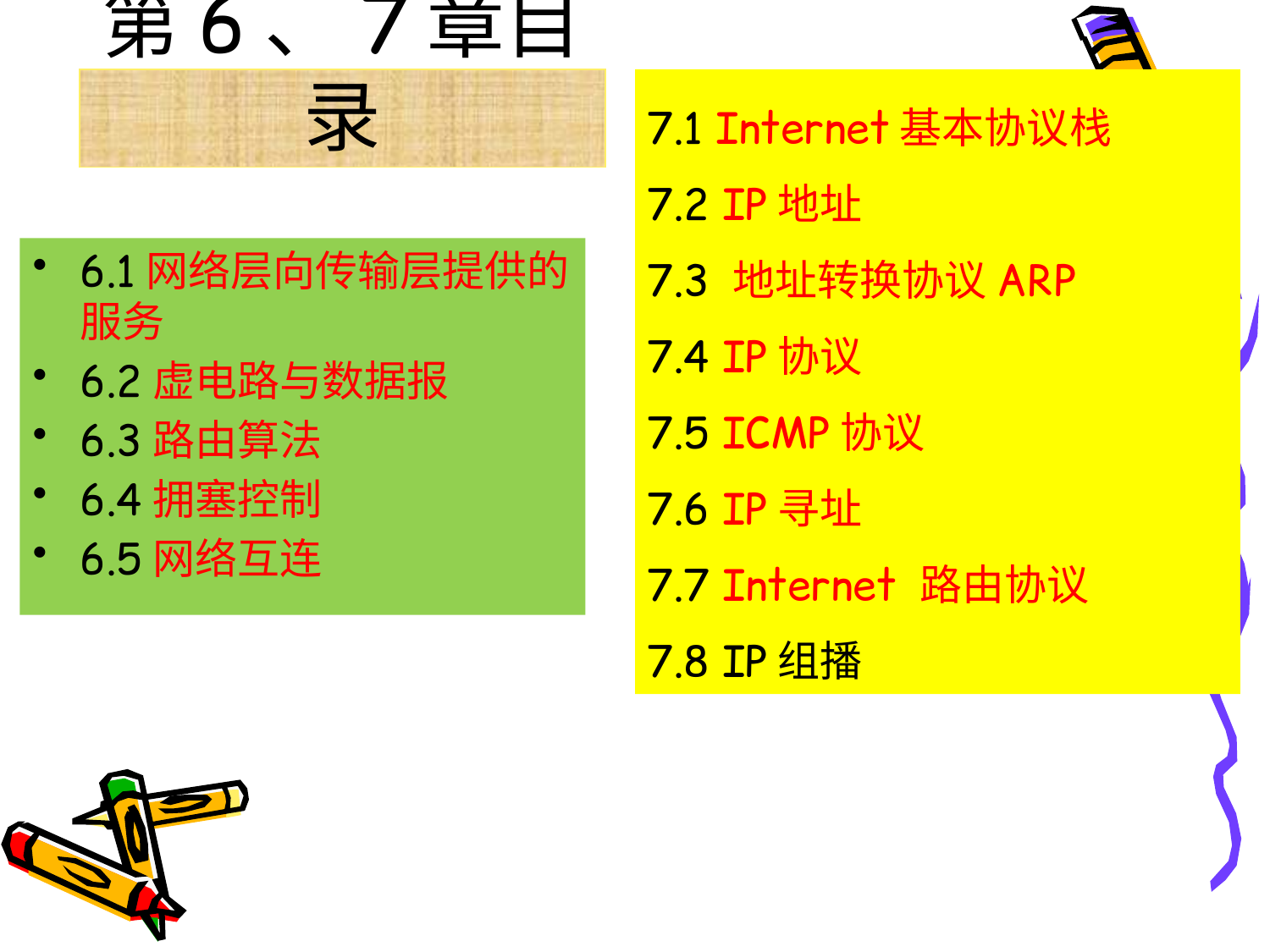

7.1 Internet基本协议栈
7.2 IP地址
7.3 地址转换协议ARP
7.4 IP协议
7.5 ICMP协议
7.6 IP寻址
7.7 Internet 路由协议
7.8 IP组播
# 第6、7章目录
6.1网络层向传输层提供的服务
6.2虚电路与数据报
6.3路由算法
6.4拥塞控制
6.5网络互连